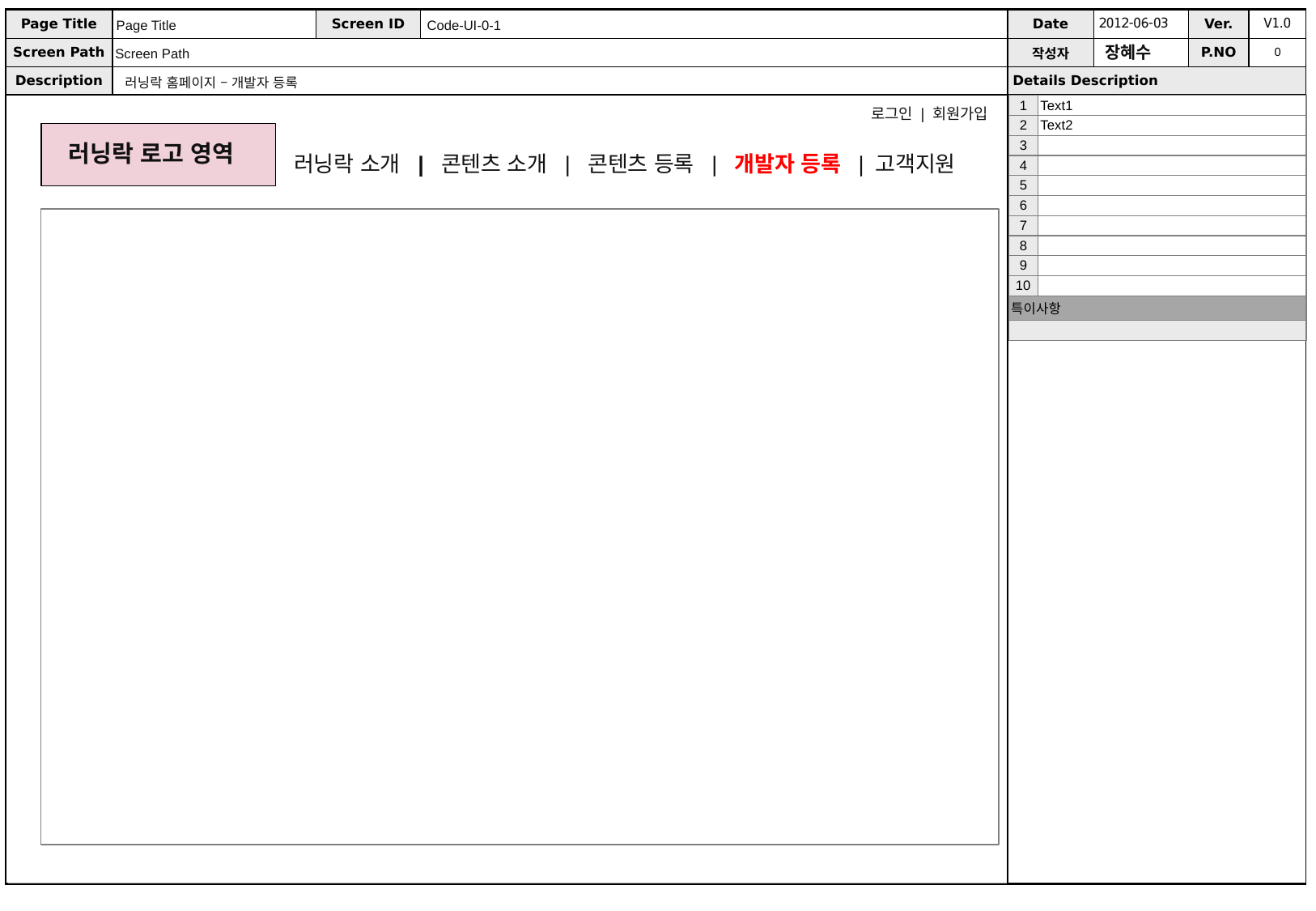

Page Title
Code-UI-0-1
장혜수
Screen Path
0
러닝락 홈페이지 – 개발자 등록
| 1 | Text1 |
| --- | --- |
| 2 | Text2 |
| 3 |  |
| 4 |  |
| 5 |  |
| 6 |  |
| 7 |  |
| 8 |  |
| 9 |  |
| 10 |  |
| 특이사항 |  |
|  |  |
로그인 | 회원가입
러닝락 로고 영역
러닝락 소개  |  콘텐츠 소개  |  콘텐츠 등록  |  개발자 등록  | 고객지원